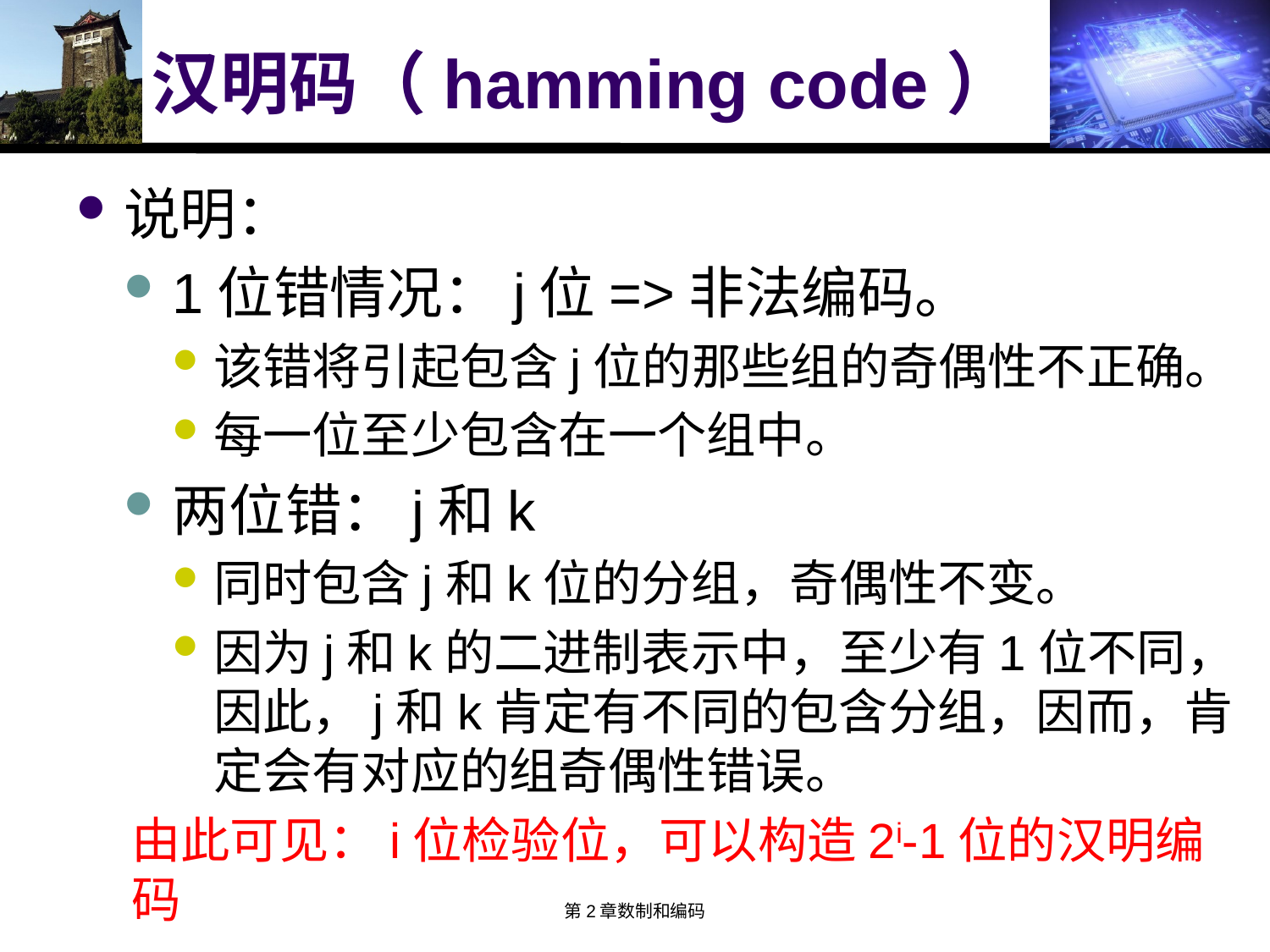

# 汉明码（hamming code）
说明：
1位错情况：j位=>非法编码。
该错将引起包含j位的那些组的奇偶性不正确。
每一位至少包含在一个组中。
两位错：j和k
同时包含j和k位的分组，奇偶性不变。
因为j和k的二进制表示中，至少有1位不同，因此，j和k肯定有不同的包含分组，因而，肯定会有对应的组奇偶性错误。
由此可见：i位检验位，可以构造2i-1位的汉明编码

第2章数制和编码
65